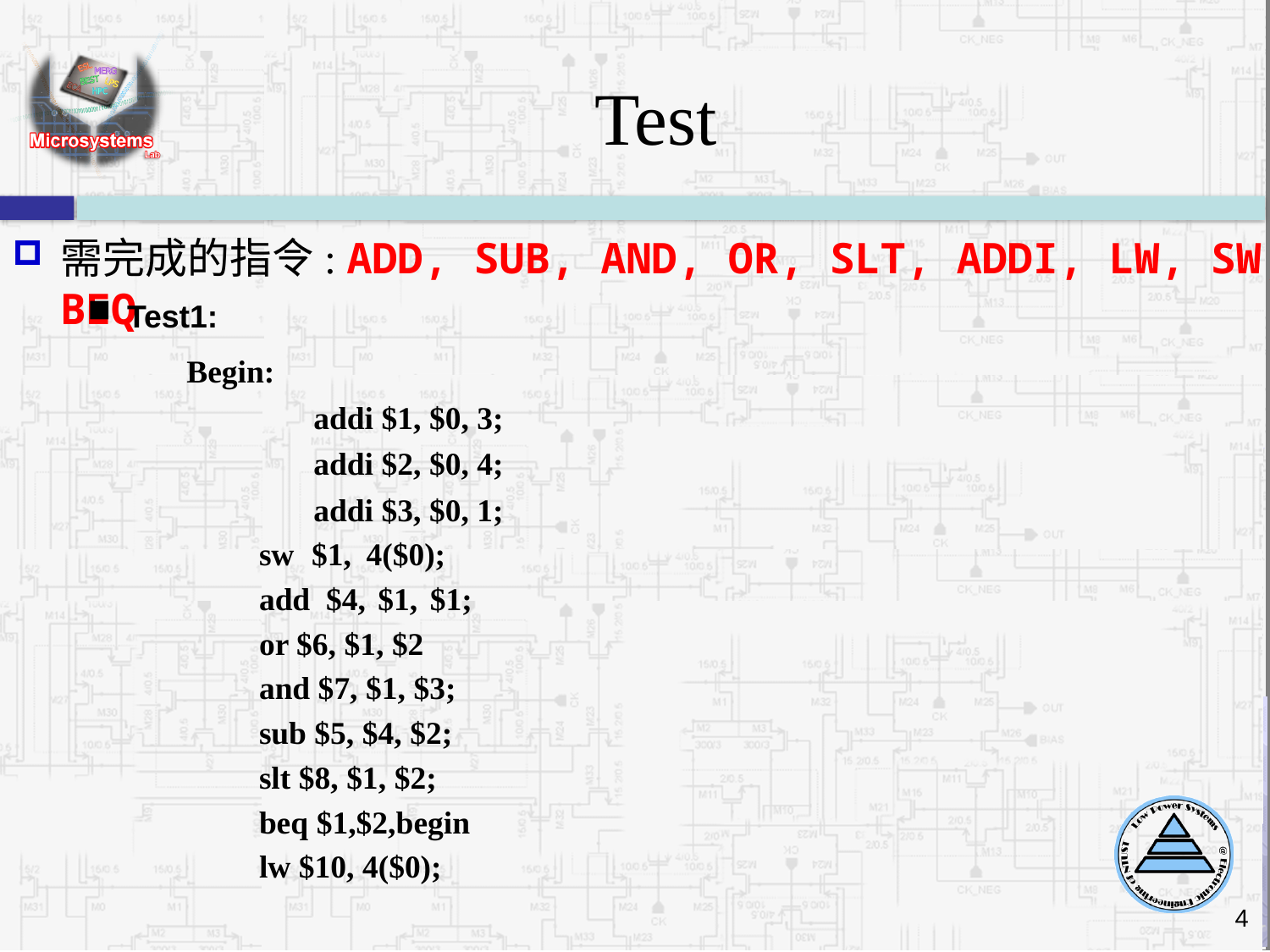

# Test
需完成的指令: ADD, SUB, AND, OR, SLT, ADDI, LW, SW, BEQ
Test1:
Begin:
	addi $1, $0, 3;
	addi $2, $0, 4;
	addi $3, $0, 1;
         sw  $1, 4($0);
         add  $4, $1, $1;
         or $6, $1, $2
         and $7, $1, $3;
         sub $5, $4, $2;
         slt $8, $1, $2;
         beq $1,$2,begin
         lw $10, 4($0);
4